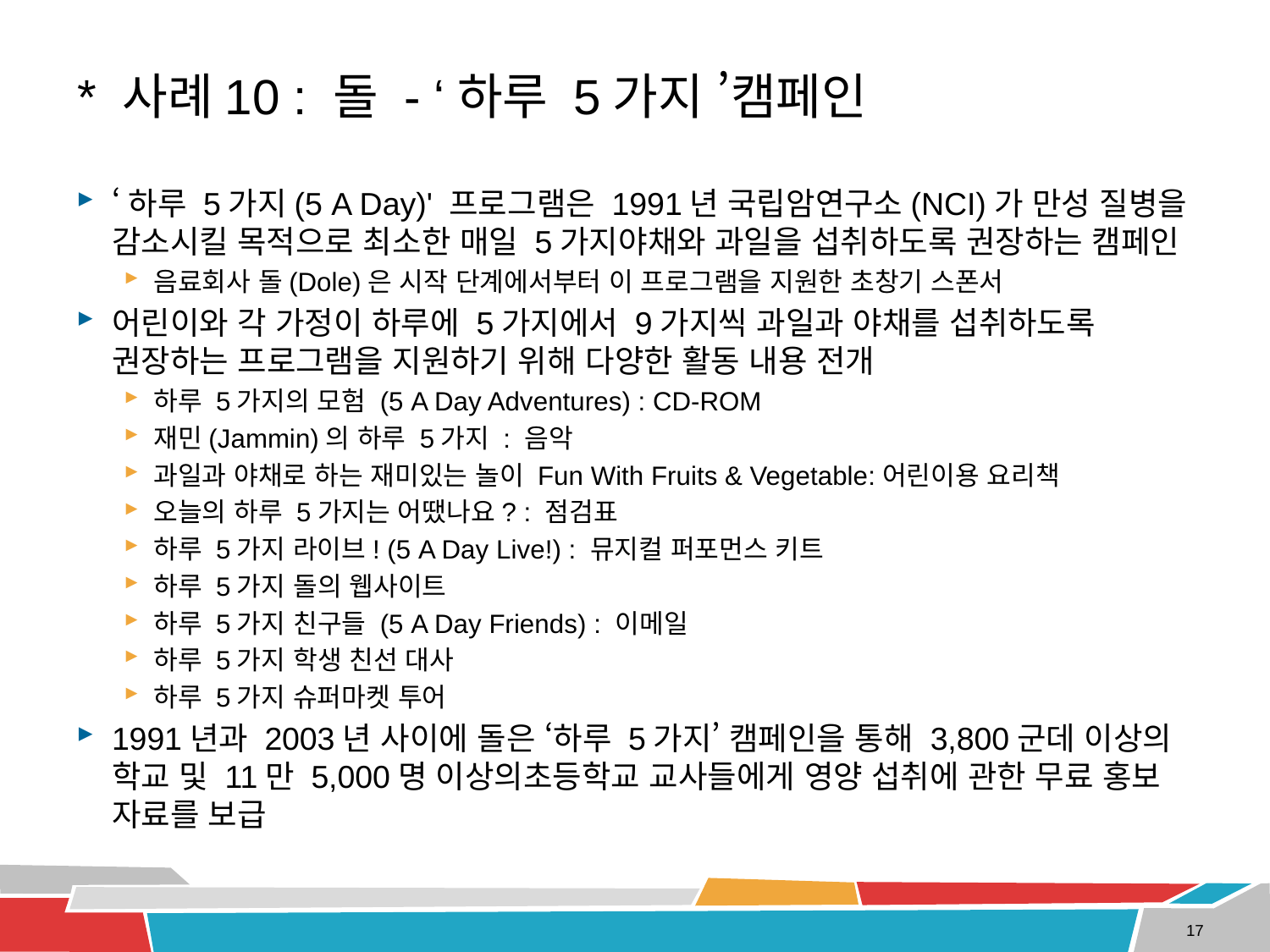

# * 사례10 : 돌 - ‘하루 5가지 ’캠페인
‘하루 5가지(5 A Day)' 프로그램은 1991년 국립암연구소(NCI)가 만성 질병을 감소시킬 목적으로 최소한 매일 5가지야채와 과일을 섭취하도록 권장하는 캠페인
음료회사 돌(Dole)은 시작 단계에서부터 이 프로그램을 지원한 초창기 스폰서
어린이와 각 가정이 하루에 5가지에서 9가지씩 과일과 야채를 섭취하도록 권장하는 프로그램을 지원하기 위해 다양한 활동 내용 전개
하루 5가지의 모험 (5 A Day Adventures) : CD-ROM
재민(Jammin)의 하루 5가지 : 음악
과일과 야채로 하는 재미있는 놀이 Fun With Fruits & Vegetable:어린이용 요리책
오늘의 하루 5가지는 어땠나요? : 점검표
하루 5가지 라이브! (5 A Day Live!) : 뮤지컬 퍼포먼스 키트
하루 5가지 돌의 웹사이트
하루 5가지 친구들 (5 A Day Friends) : 이메일
하루 5가지 학생 친선 대사
하루 5가지 슈퍼마켓 투어
1991년과 2003년 사이에 돌은 ‘하루 5가지’ 캠페인을 통해 3,800군데 이상의 학교 및 11만 5,000명 이상의초등학교 교사들에게 영양 섭취에 관한 무료 홍보 자료를 보급
17